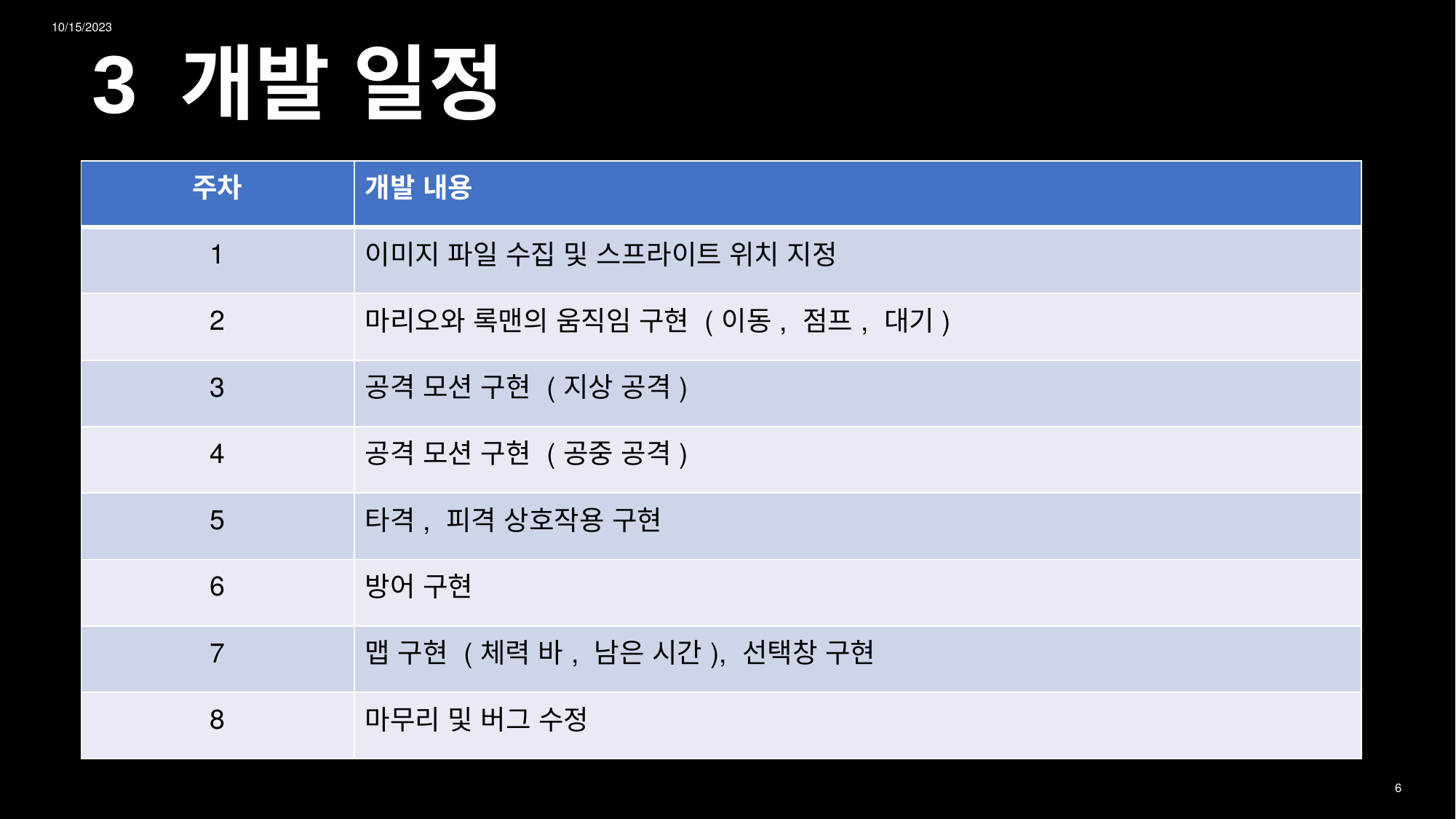

10/15/2023
# 3 개발 일정

| 주차 | 개발 내용 |
| --- | --- |
| 1 | 이미지 파일 수집 및 스프라이트 위치 지정 |
| 2 | 마리오와 록맨의 움직임 구현 (이동, 점프, 대기) |
| 3 | 공격 모션 구현 (지상 공격) |
| 4 | 공격 모션 구현 (공중 공격) |
| 5 | 타격, 피격 상호작용 구현 |
| 6 | 방어 구현 |
| 7 | 맵 구현 (체력 바, 남은 시간), 선택창 구현 |
| 8 | 마무리 및 버그 수정 |
6